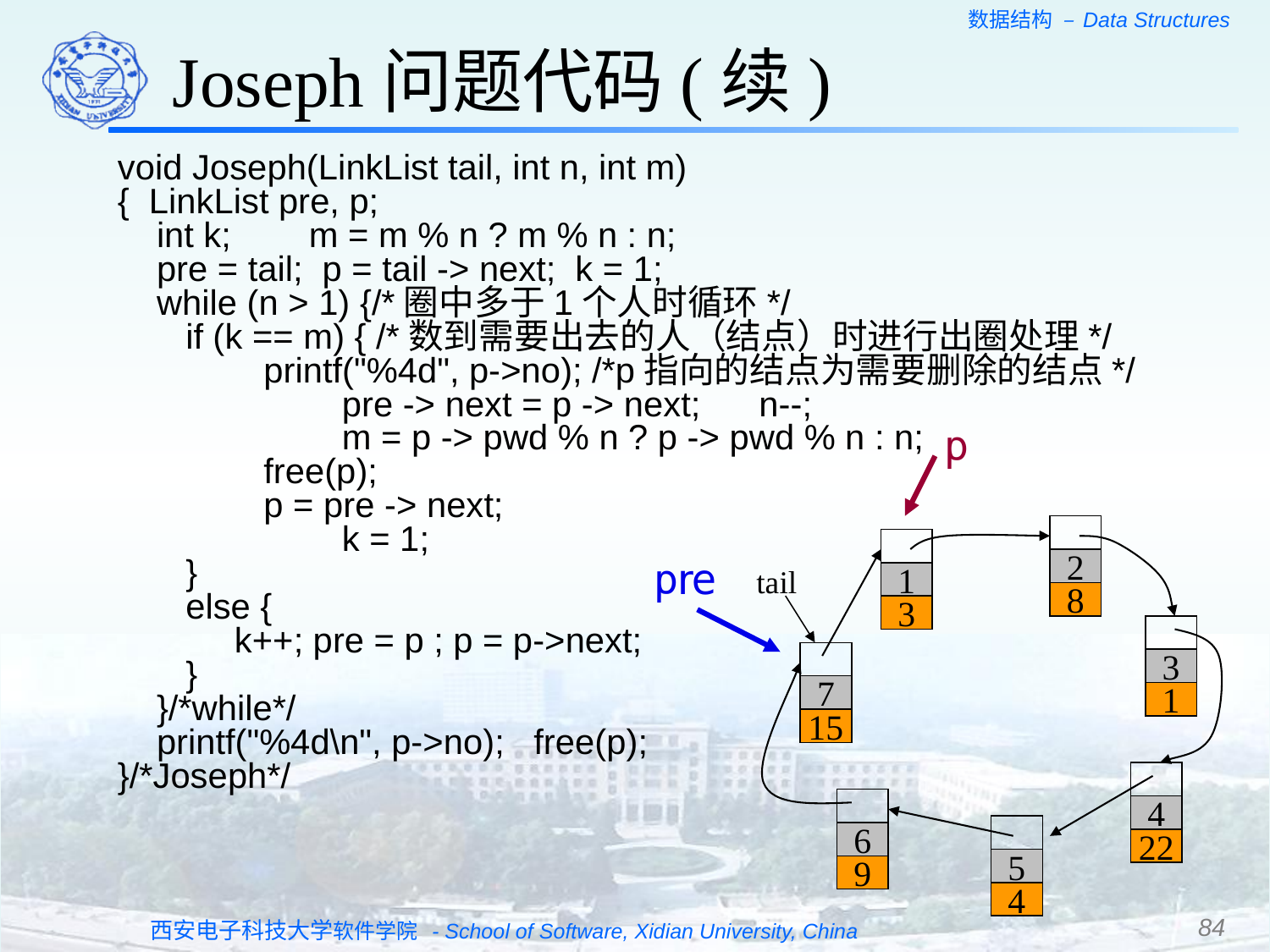

Joseph问题代码(续)
void Joseph(LinkList tail, int n, int m)
{  LinkList pre, p;
    int k;        m = m % n ? m % n : n;
    pre = tail;  p = tail -> next;  k = 1;
    while (n > 1) {/*圈中多于1个人时循环*/
       if (k == m) { /*数到需要出去的人（结点）时进行出圈处理*/
               printf("%4d", p->no); /*p指向的结点为需要删除的结点*/
	          pre -> next = p -> next;      n--;
	          m = p -> pwd % n ? p -> pwd % n : n;
               free(p);
               p = pre -> next;
	          k = 1;
       }
       else {
            k++; pre = p ; p = p->next;
       }
    }/*while*/
    printf("%4d\n", p->no);   free(p);
}/*Joseph*/
p

2
tail
1
8

3

3

7
1
15

4

6
22
5
9
4
pre

84